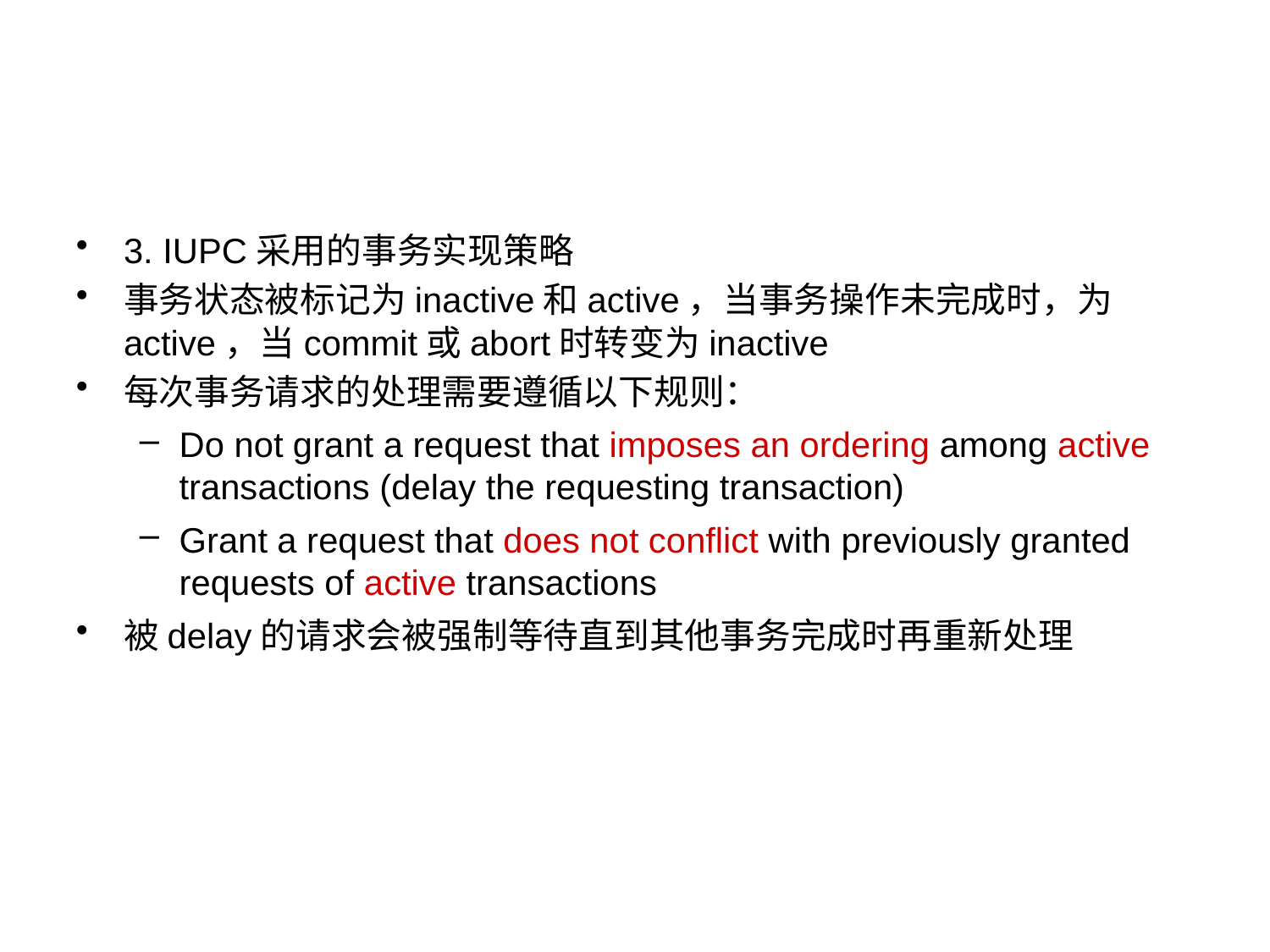

#
3. IUPC采用的事务实现策略
事务状态被标记为inactive和active，当事务操作未完成时，为active，当commit或abort时转变为inactive
每次事务请求的处理需要遵循以下规则：
Do not grant a request that imposes an ordering among active transactions (delay the requesting transaction)
Grant a request that does not conflict with previously granted requests of active transactions
被delay的请求会被强制等待直到其他事务完成时再重新处理